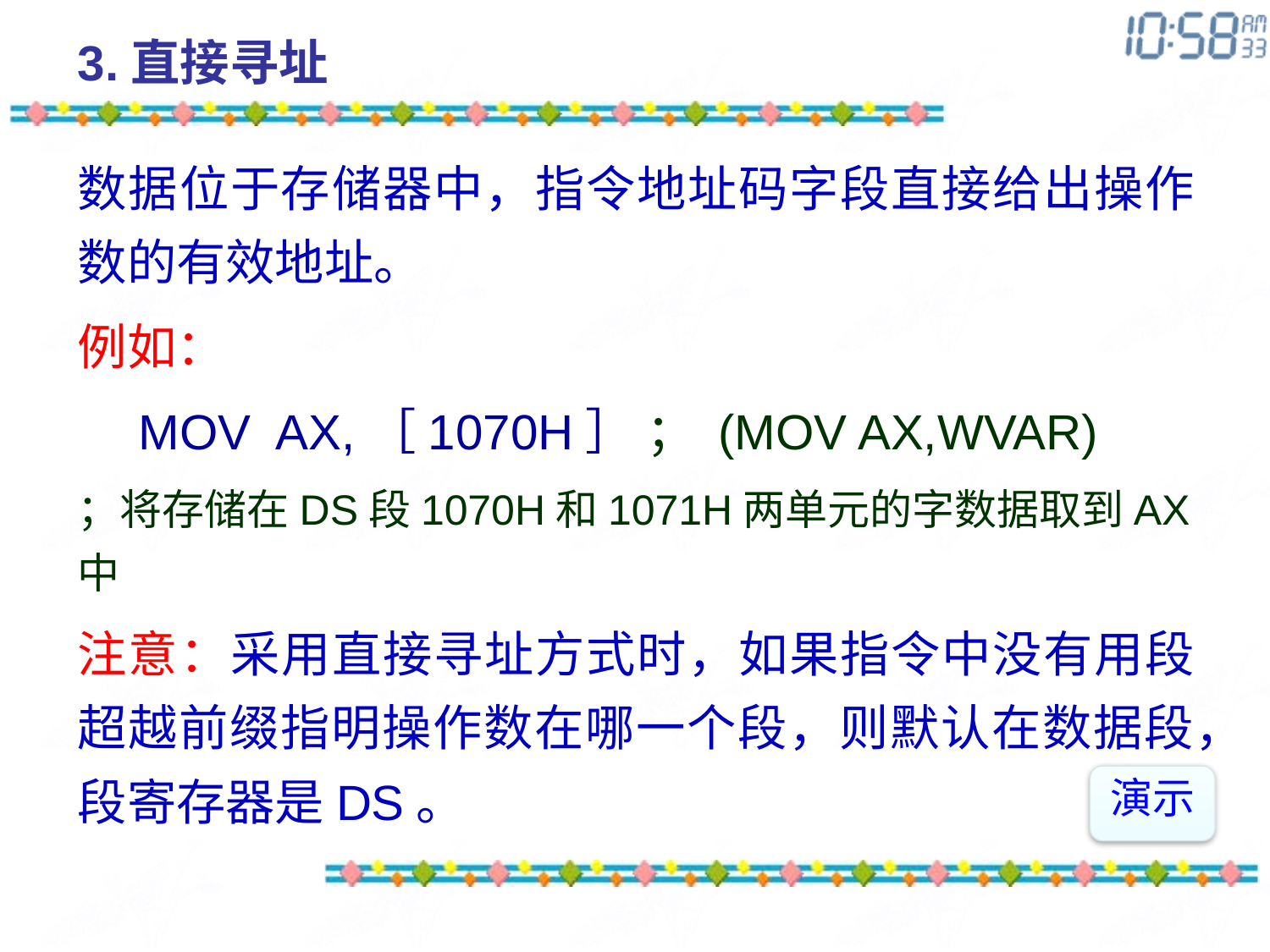

# 3.直接寻址
数据位于存储器中，指令地址码字段直接给出操作数的有效地址。
例如：
　MOV  AX,［1070H］ ； (MOV AX,WVAR)
；将存储在DS段1070H和1071H两单元的字数据取到AX中
注意：采用直接寻址方式时，如果指令中没有用段超越前缀指明操作数在哪一个段，则默认在数据段，段寄存器是DS。
演示